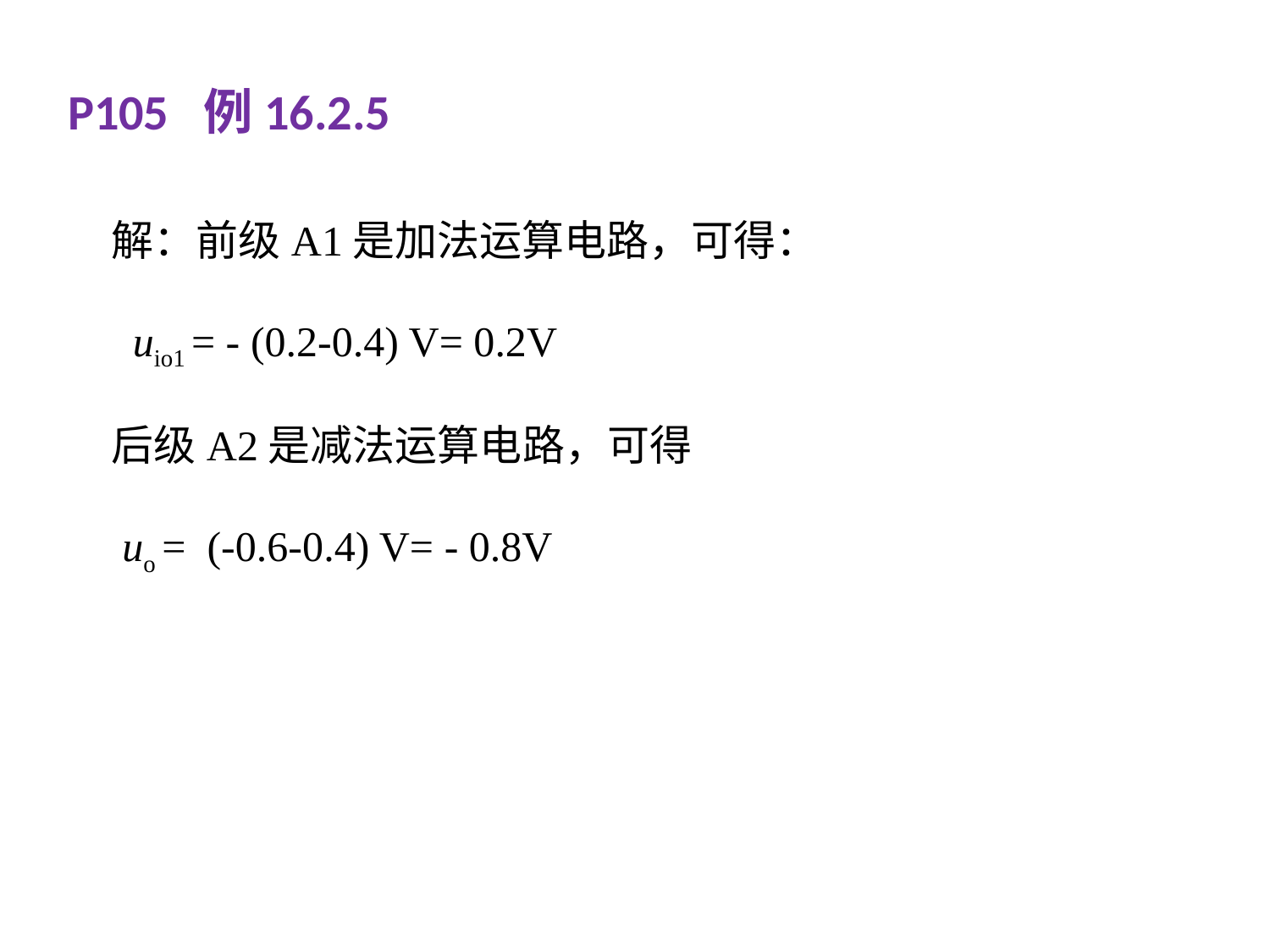

# P105  例16.2.5
解：前级A1是加法运算电路，可得：
  uio1 = - (0.2-0.4) V= 0.2V
后级A2是减法运算电路，可得
 uo =  (-0.6-0.4) V= - 0.8V